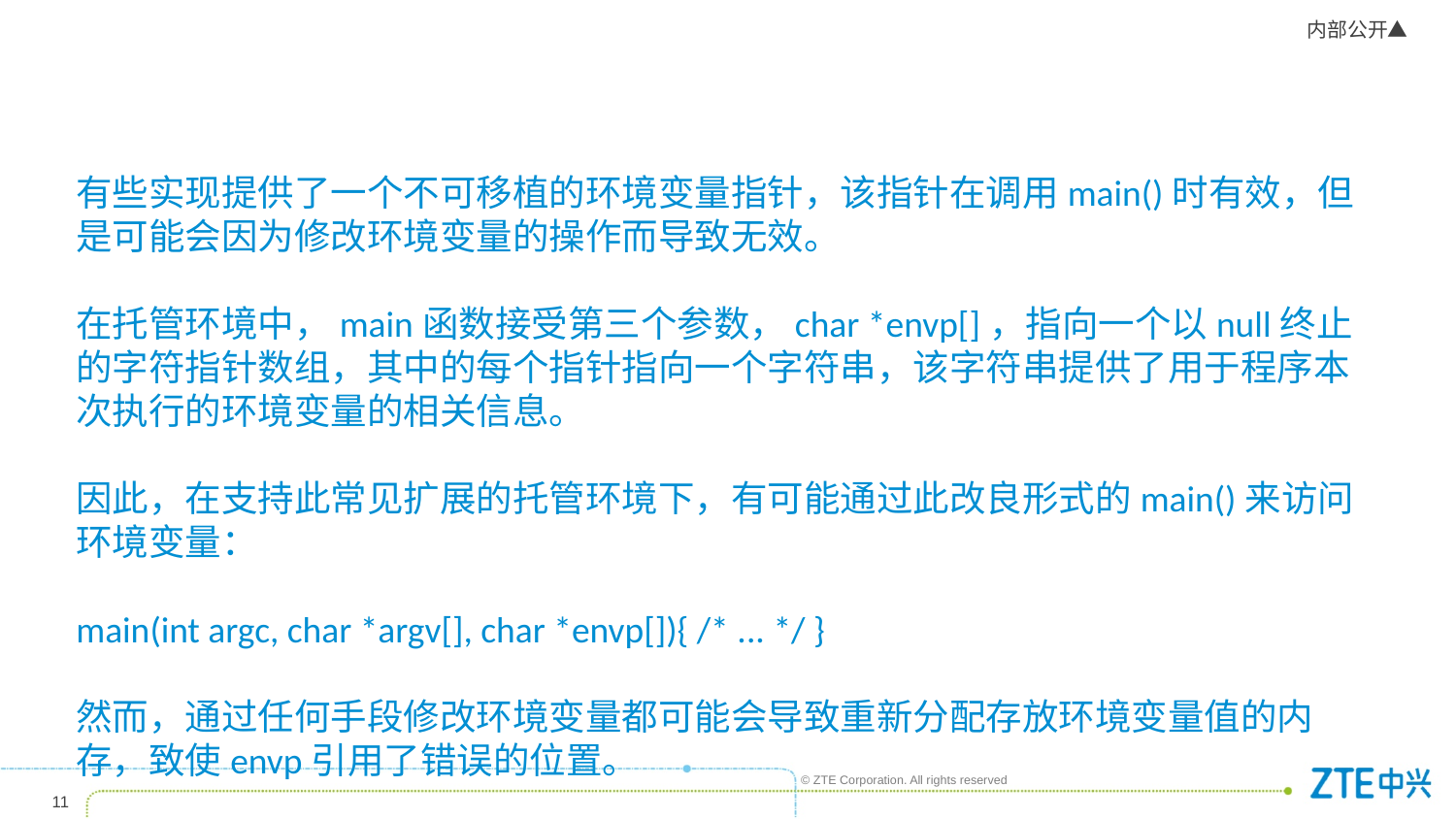

有些实现提供了一个不可移植的环境变量指针，该指针在调用main()时有效，但是可能会因为修改环境变量的操作而导致无效。

在托管环境中，main函数接受第三个参数，char *envp[]，指向一个以null终止的字符指针数组，其中的每个指针指向一个字符串，该字符串提供了用于程序本次执行的环境变量的相关信息。

因此，在支持此常见扩展的托管环境下，有可能通过此改良形式的main()来访问环境变量：

main(int argc, char *argv[], char *envp[]){ /* ... */ }

然而，通过任何手段修改环境变量都可能会导致重新分配存放环境变量值的内存，致使envp引用了错误的位置。